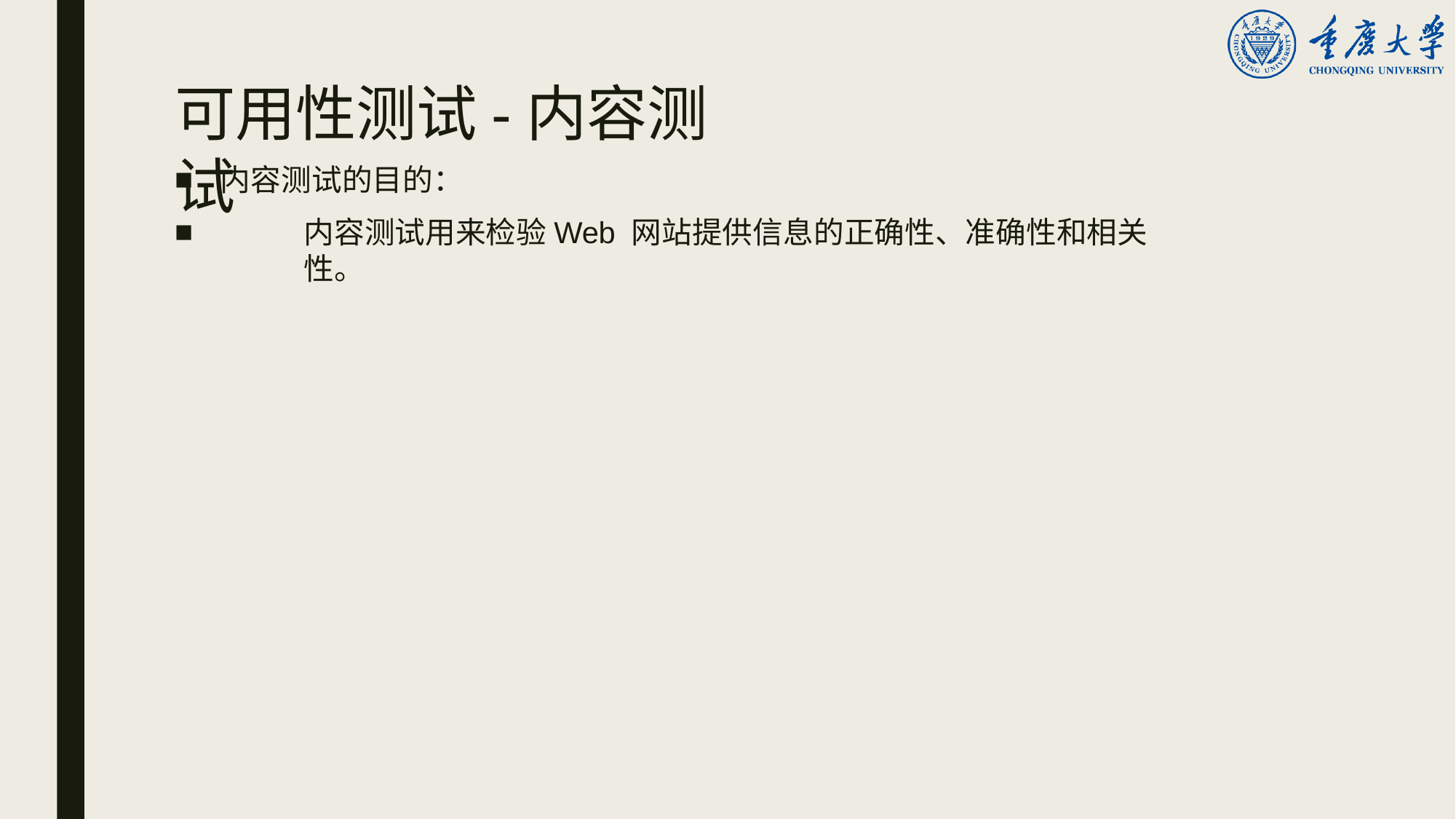

# 可用性测试-内容测试
内容测试的目的：
内容测试用来检验Web 网站提供信息的正确性、准确性和相关性。